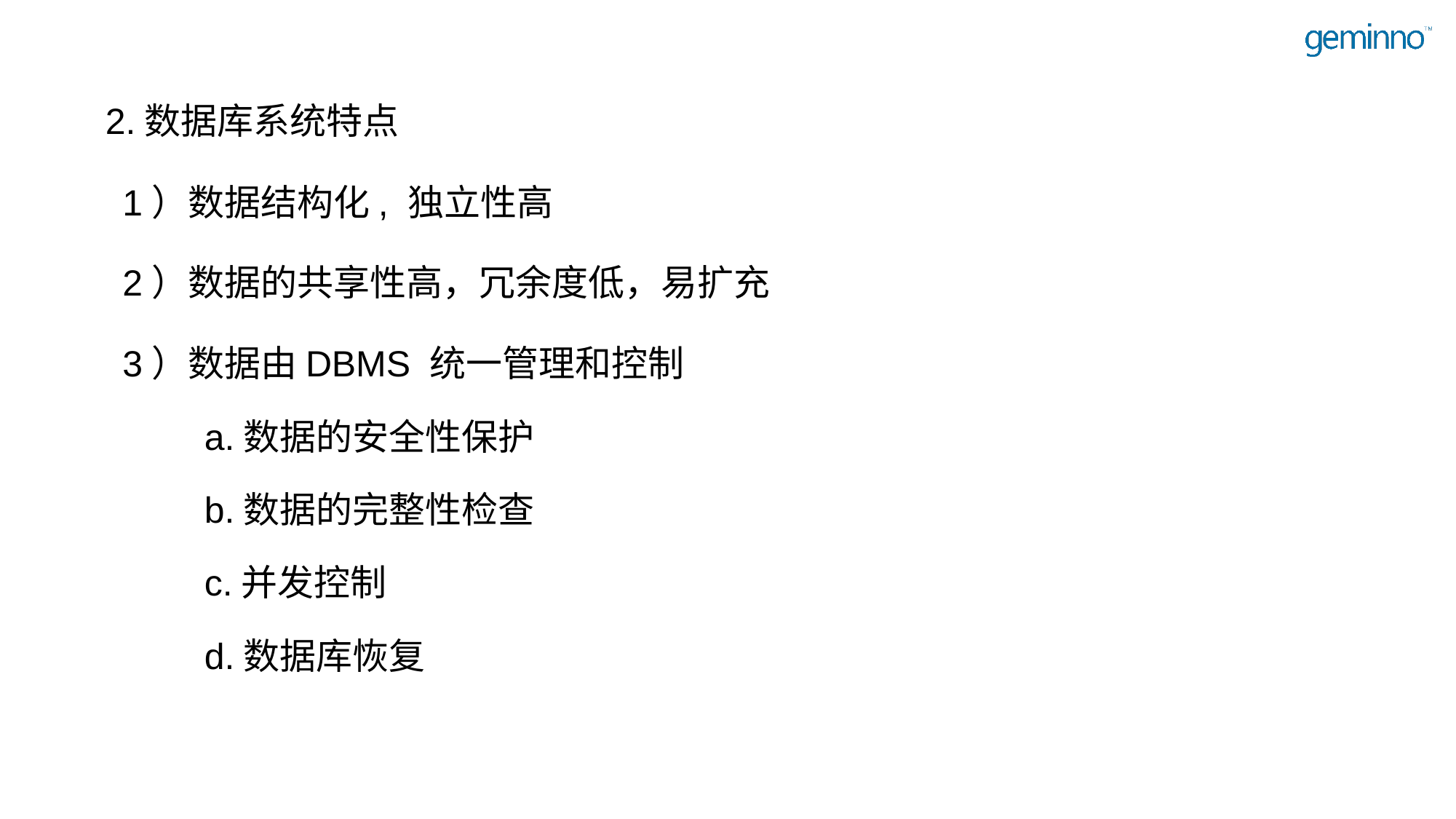

2.数据库系统特点
1）数据结构化, 独立性高
2）数据的共享性高，冗余度低，易扩充
3）数据由DBMS 统一管理和控制
a.数据的安全性保护
b.数据的完整性检查
c.并发控制
d.数据库恢复